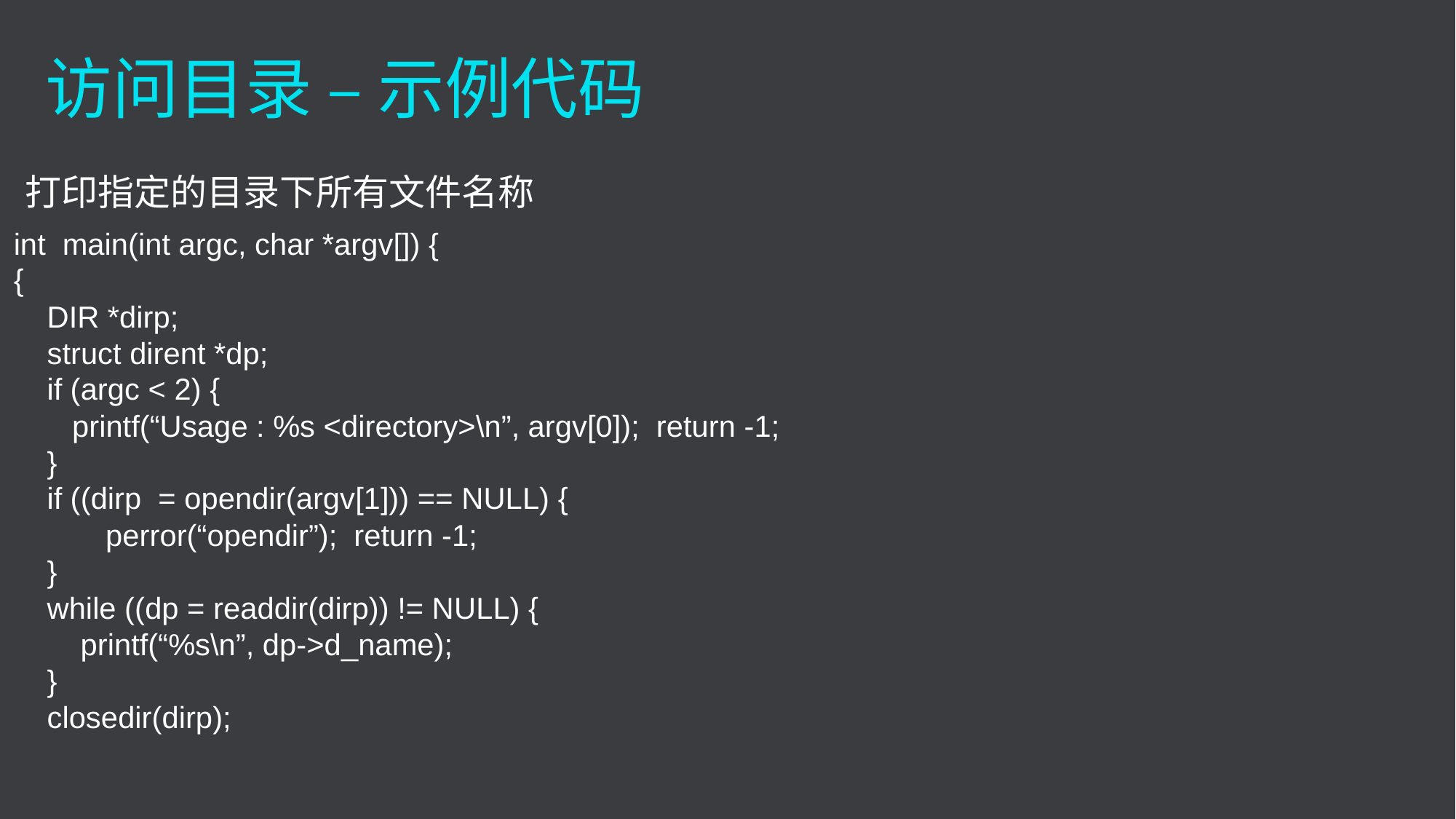

访问目录 – 示例代码
打印指定的目录下所有文件名称
int  main(int argc, char *argv[]) {
{
    DIR *dirp;
    struct dirent *dp;
    if (argc < 2) {
       printf(“Usage : %s <directory>\n”, argv[0]);  return -1;
    }
    if ((dirp  = opendir(argv[1])) == NULL) {
           perror(“opendir”);  return -1;
    }
    while ((dp = readdir(dirp)) != NULL) {
        printf(“%s\n”, dp->d_name);
    }
    closedir(dirp);